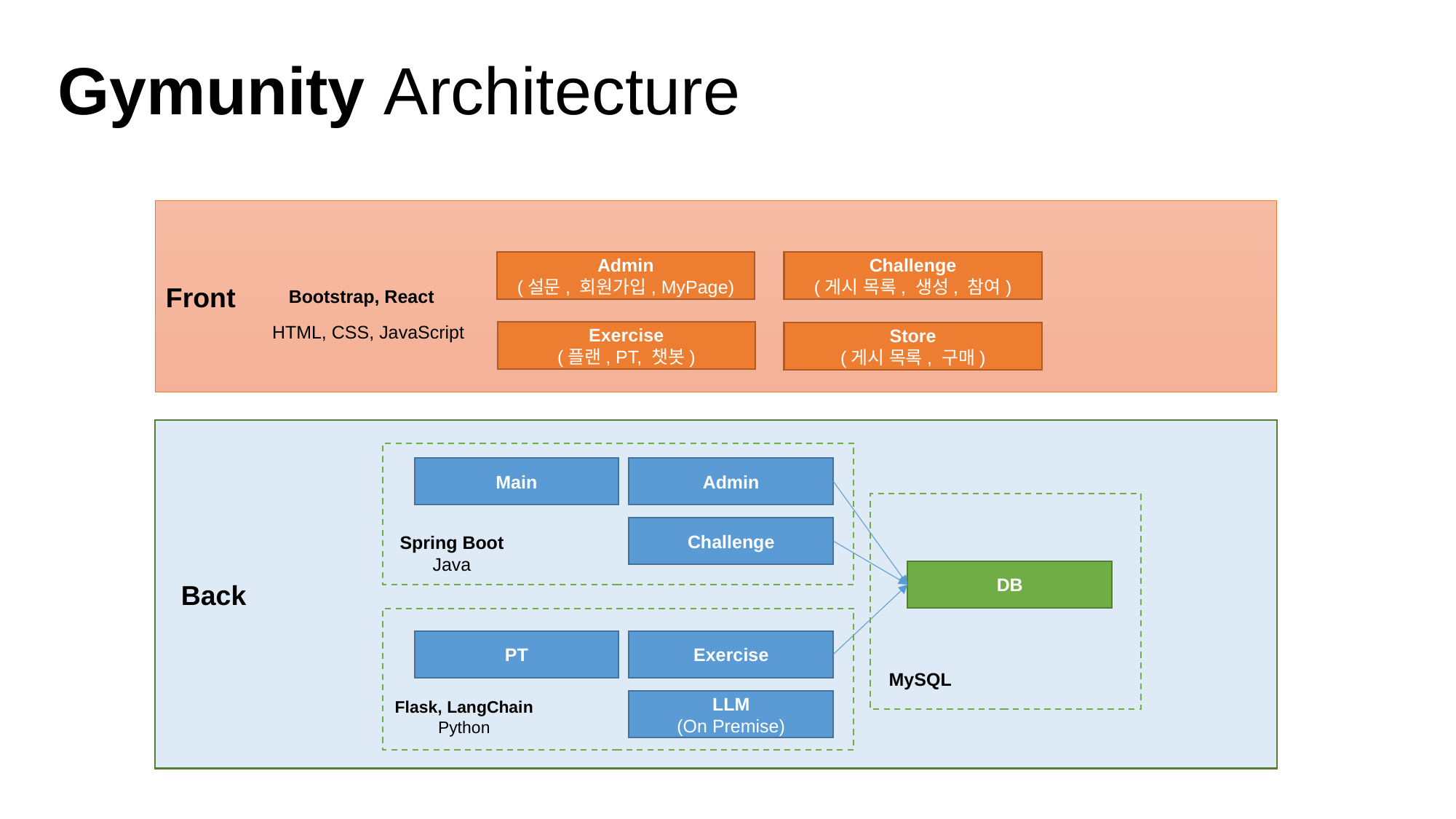

# Gymunity Architecture
Front
Admin
(설문, 회원가입, MyPage)
Challenge
(게시 목록, 생성, 참여)
Bootstrap, React
HTML, CSS, JavaScript
Exercise
(플랜, PT, 챗봇)
Store
(게시 목록, 구매)
  Back

Main
Admin

Challenge
Spring Boot
Java
DB

PT
Exercise
MySQL
LLM
(On Premise)
Flask, LangChain
Python